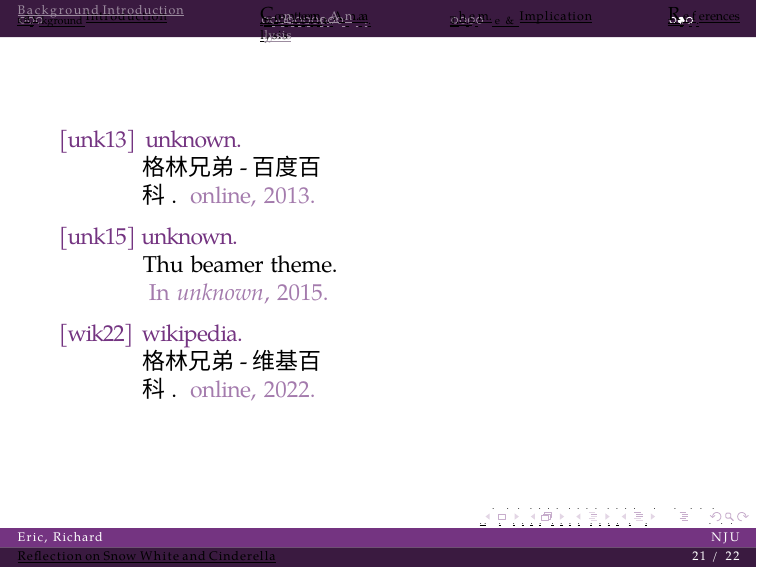

B.a.c.kground Introduction
Background Introduction
C.o.n.t.e.n.t .A. n. a.lysis
C.o.n.t.e.n.t .A. n. a.lysis
T.h.e.m. e  &  Implication
R.e.f.erences

. . .
. . . . . . . . . .
. . . .
. . .

[unk13] unknown.
格林兄弟-百度百科.  online, 2013.
[unk15] unknown.
Thu beamer theme.  In unknown, 2015.
[wik22] wikipedia.
格林兄弟-维基百科.  online, 2022.
.  . .  . . . .  . . . .  . . . .   .   .  . . .
. .  .  . . . .  . . . .  . . . .  .  .	. . .
NJU
21 / 22
Eric, Richard
Reﬂection on Snow White and Cinderella